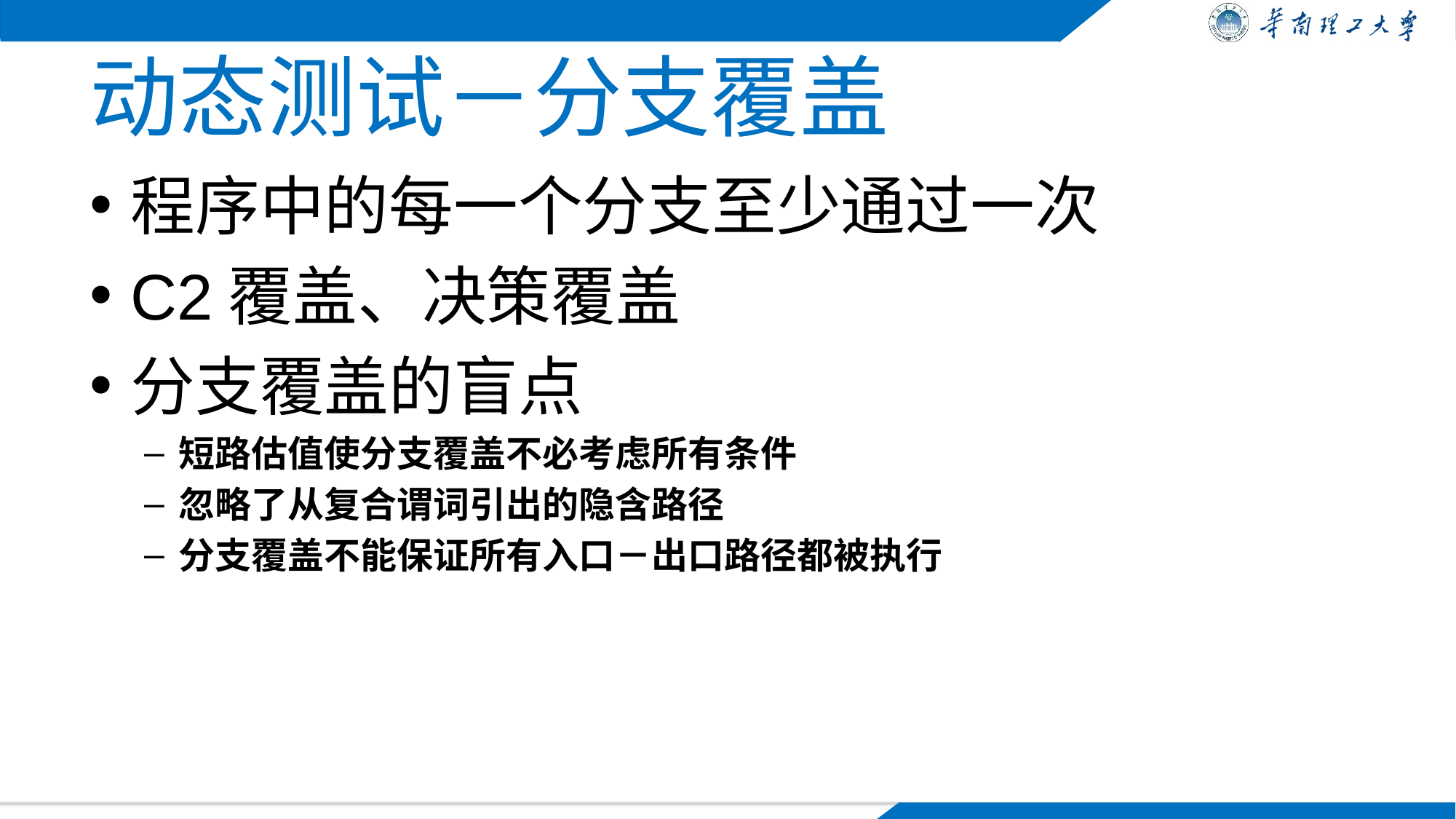

# 动态测试－分支覆盖
程序中的每一个分支至少通过一次
C2覆盖、决策覆盖
分支覆盖的盲点
短路估值使分支覆盖不必考虑所有条件
忽略了从复合谓词引出的隐含路径
分支覆盖不能保证所有入口－出口路径都被执行
12